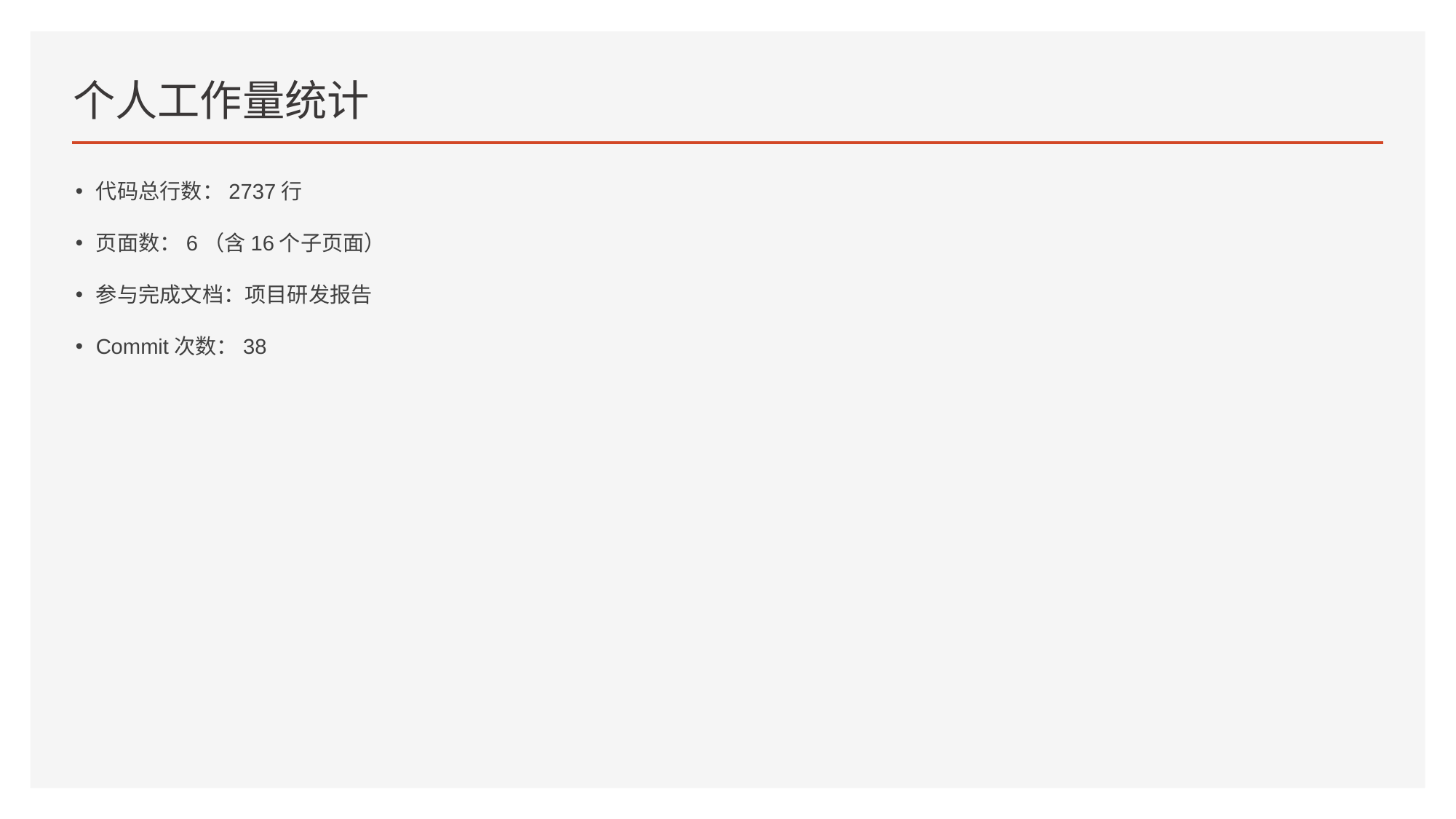

# 个人工作量统计
代码总行数：2737行
页面数：6（含16个子页面）
参与完成文档：项目研发报告
Commit次数：38